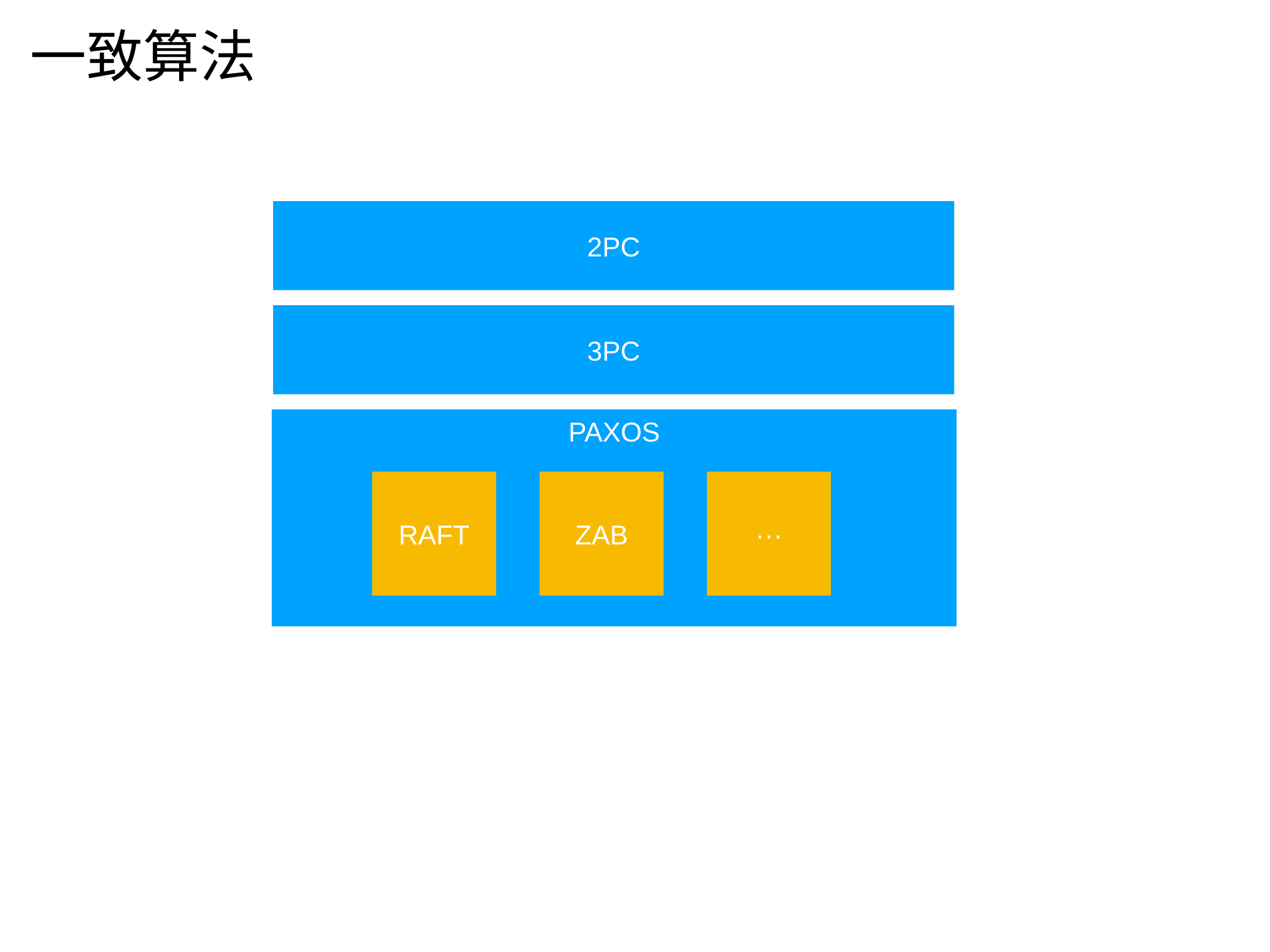

# 一致算法
2PC
3PC
PAXOS
RAFT
ZAB
···